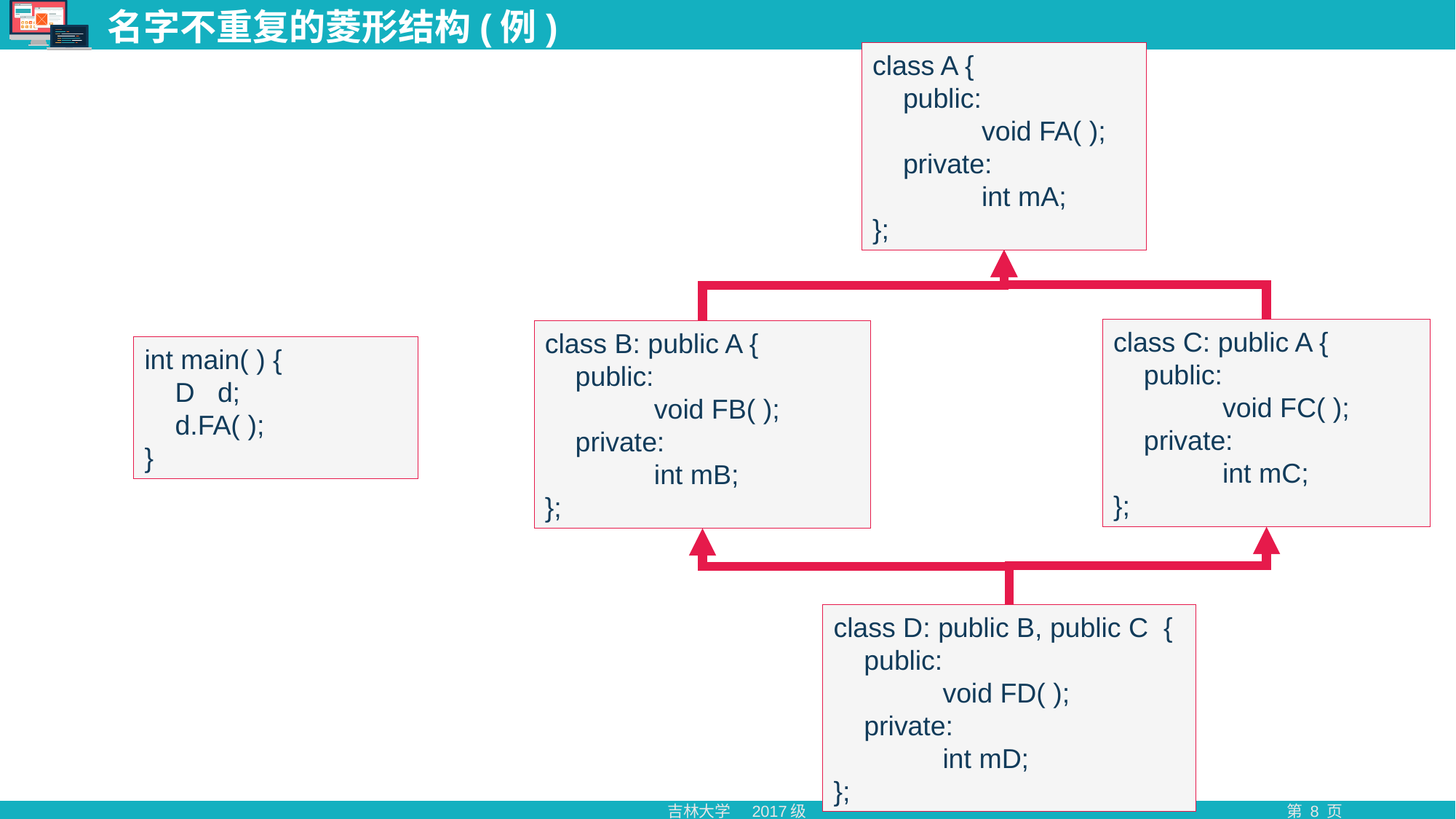

# 名字不重复的菱形结构(例)
class A {
    public:
	void FA( );
    private:
	int mA;
};
class C: public A {
    public:
	void FC( );
    private:
	int mC;
};
class B: public A {
    public:
	void FB( );
    private:
	int mB;
};
int main( ) {
    D   d;
    d.FA( );
}
class D: public B, public C  {
    public:
	void FD( );
    private:
	int mD;
};